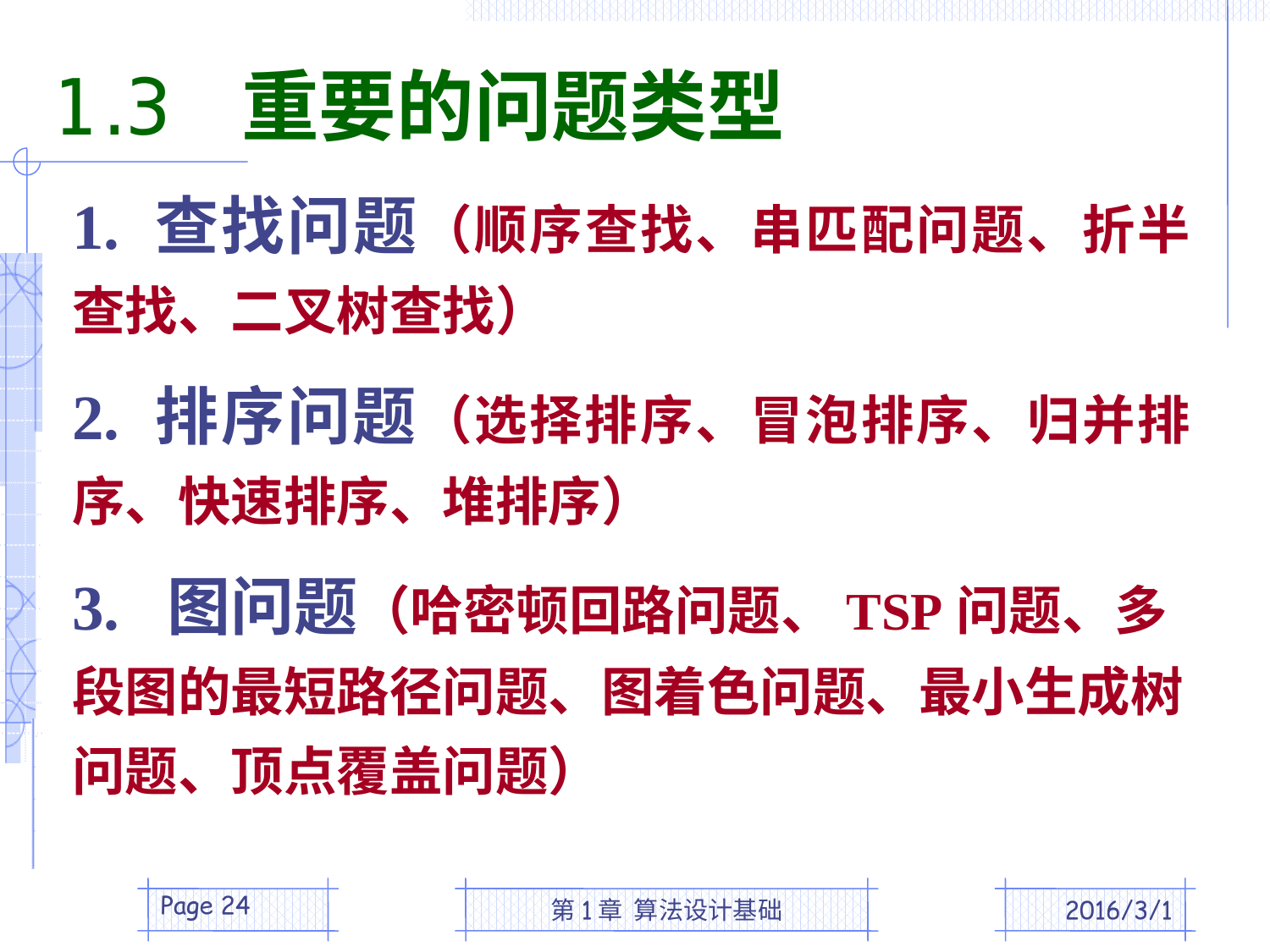

1.3  重要的问题类型
1. 查找问题（顺序查找、串匹配问题、折半查找、二叉树查找）
2. 排序问题（选择排序、冒泡排序、归并排序、快速排序、堆排序）
3.  图问题（哈密顿回路问题、TSP问题、多段图的最短路径问题、图着色问题、最小生成树问题、顶点覆盖问题）

Page 24
第1章  算法设计基础
2016/3/1